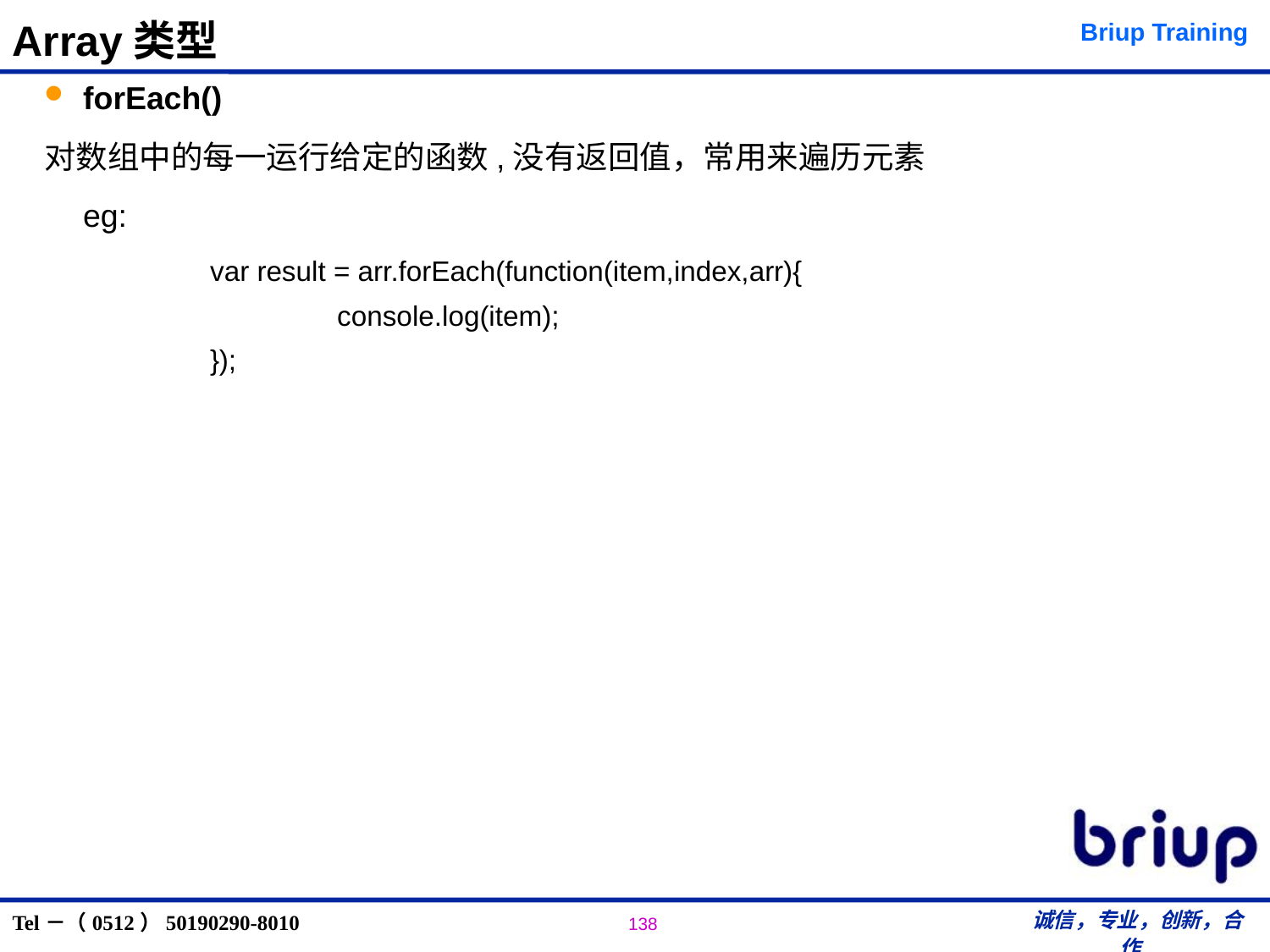

# Array类型
forEach()
对数组中的每一运行给定的函数,没有返回值，常用来遍历元素
	eg:
		var result = arr.forEach(function(item,index,arr){
			console.log(item);
		});